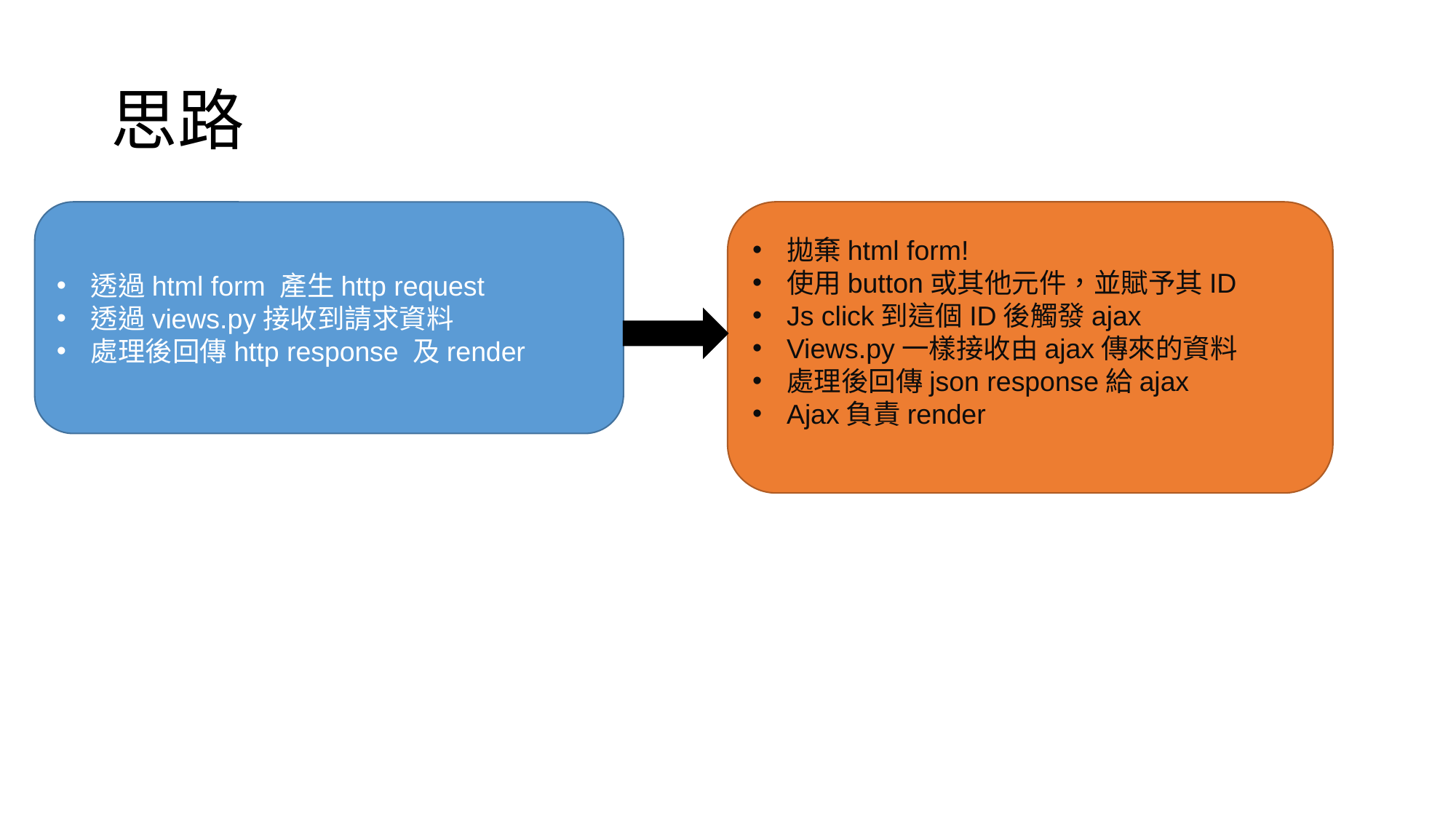

# 思路
透過html form 產生http request
透過views.py接收到請求資料
處理後回傳http response 及render
拋棄html form!
使用button或其他元件，並賦予其ID
Js click到這個ID後觸發ajax
Views.py一樣接收由ajax傳來的資料
處理後回傳json response給ajax
Ajax負責render